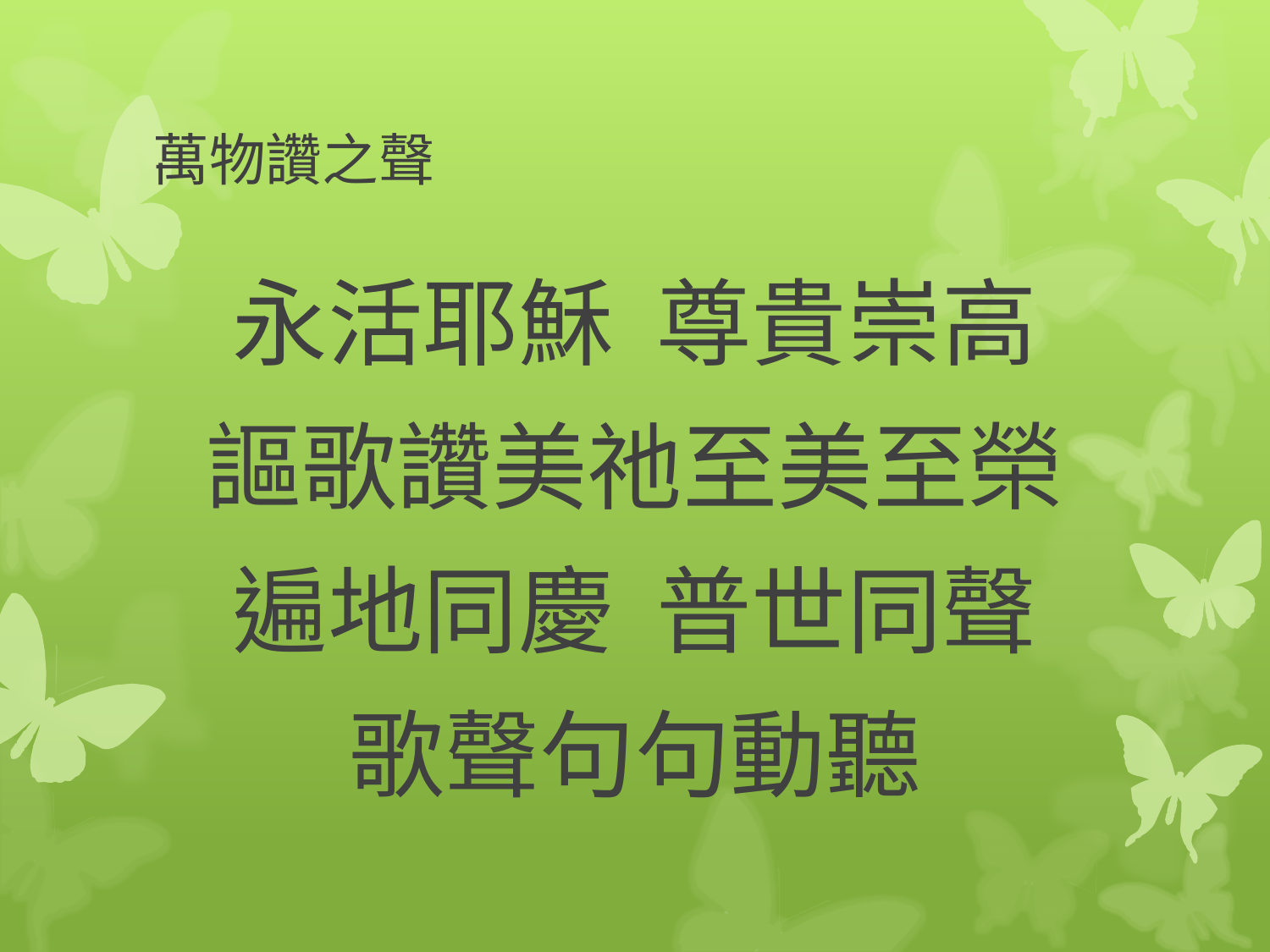

# 萬物讚之聲
永活耶穌  尊貴崇高
謳歌讚美祂至美至榮
遍地同慶  普世同聲
歌聲句句動聽